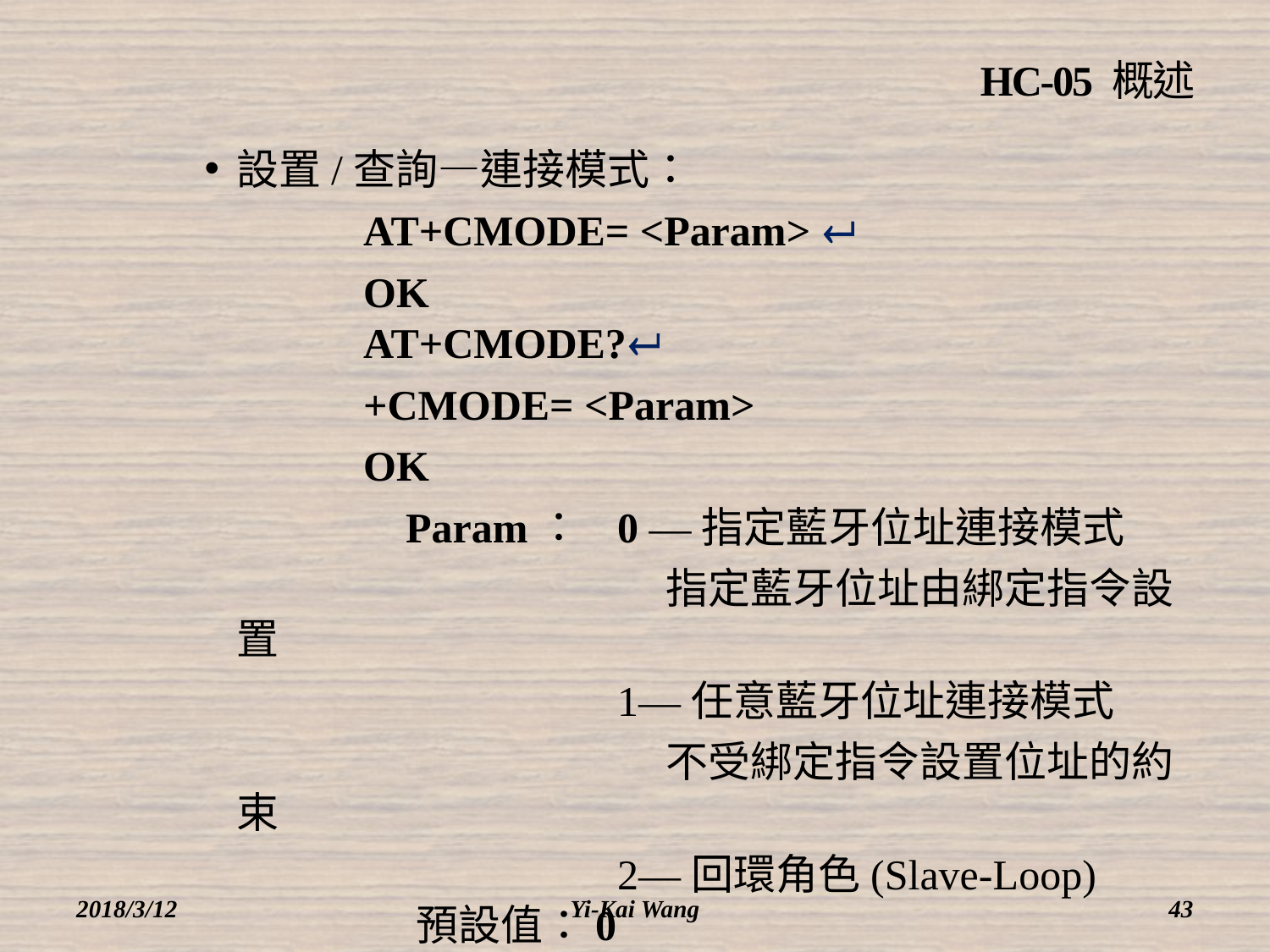

# HC-05 概述
設置/查詢—連接模式：
		AT+CMODE= <Param> ↵
		OK							AT+CMODE?↵
		+CMODE= <Param>
		OK
		    Param：	0 —指定藍牙位址連接模式
				    指定藍牙位址由綁定指令設置
				1—任意藍牙位址連接模式
				    不受綁定指令設置位址的約束
				2—回環角色(Slave-Loop)		    預設值：0
2018/3/12
Yi-Kai Wang
43